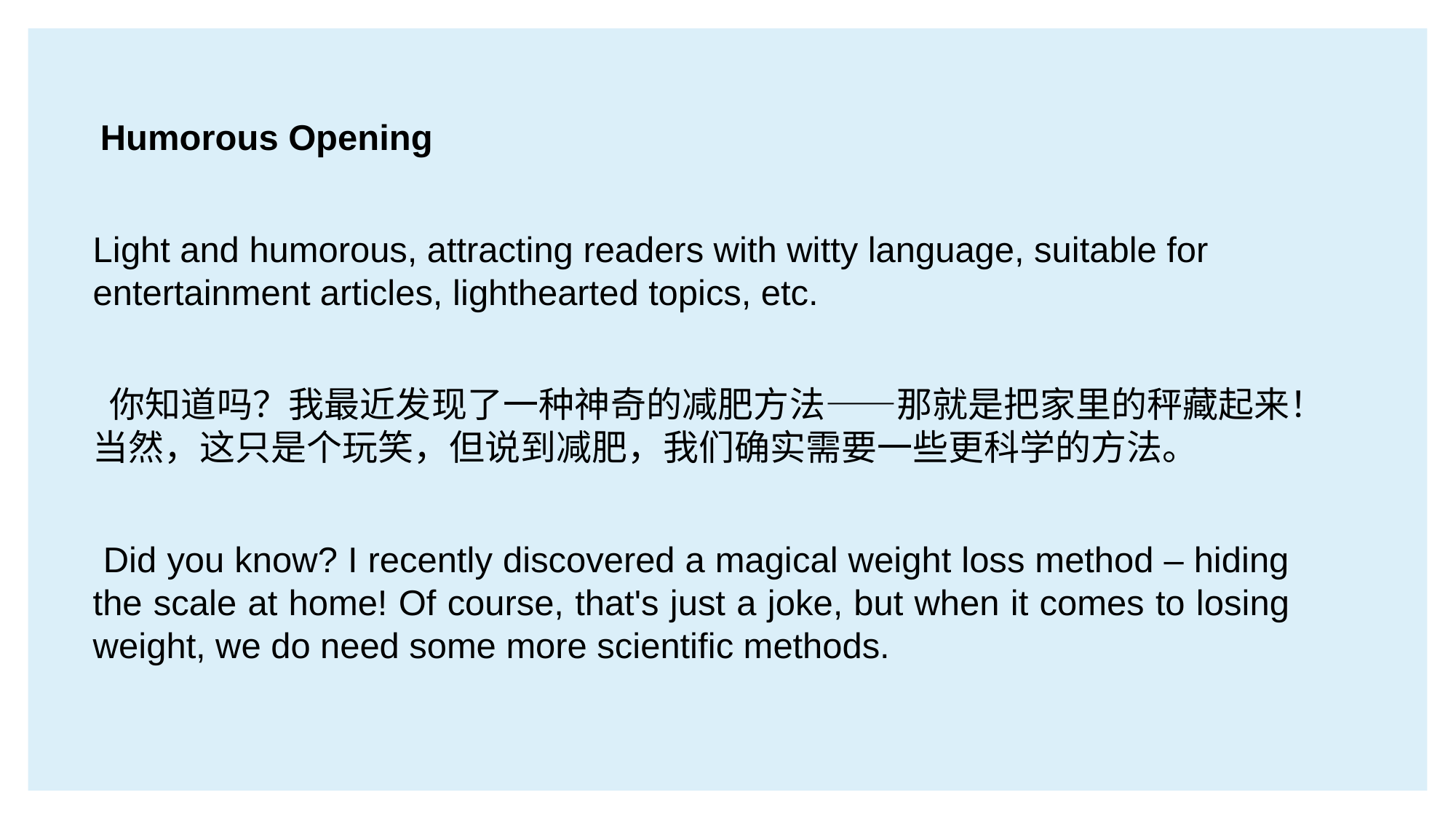

#
 Humorous Opening

Light and humorous, attracting readers with witty language, suitable for entertainment articles, lighthearted topics, etc.

 你知道吗？我最近发现了一种神奇的减肥方法——那就是把家里的秤藏起来！当然，这只是个玩笑，但说到减肥，我们确实需要一些更科学的方法。

 Did you know? I recently discovered a magical weight loss method – hiding the scale at home! Of course, that's just a joke, but when it comes to losing weight, we do need some more scientific methods.